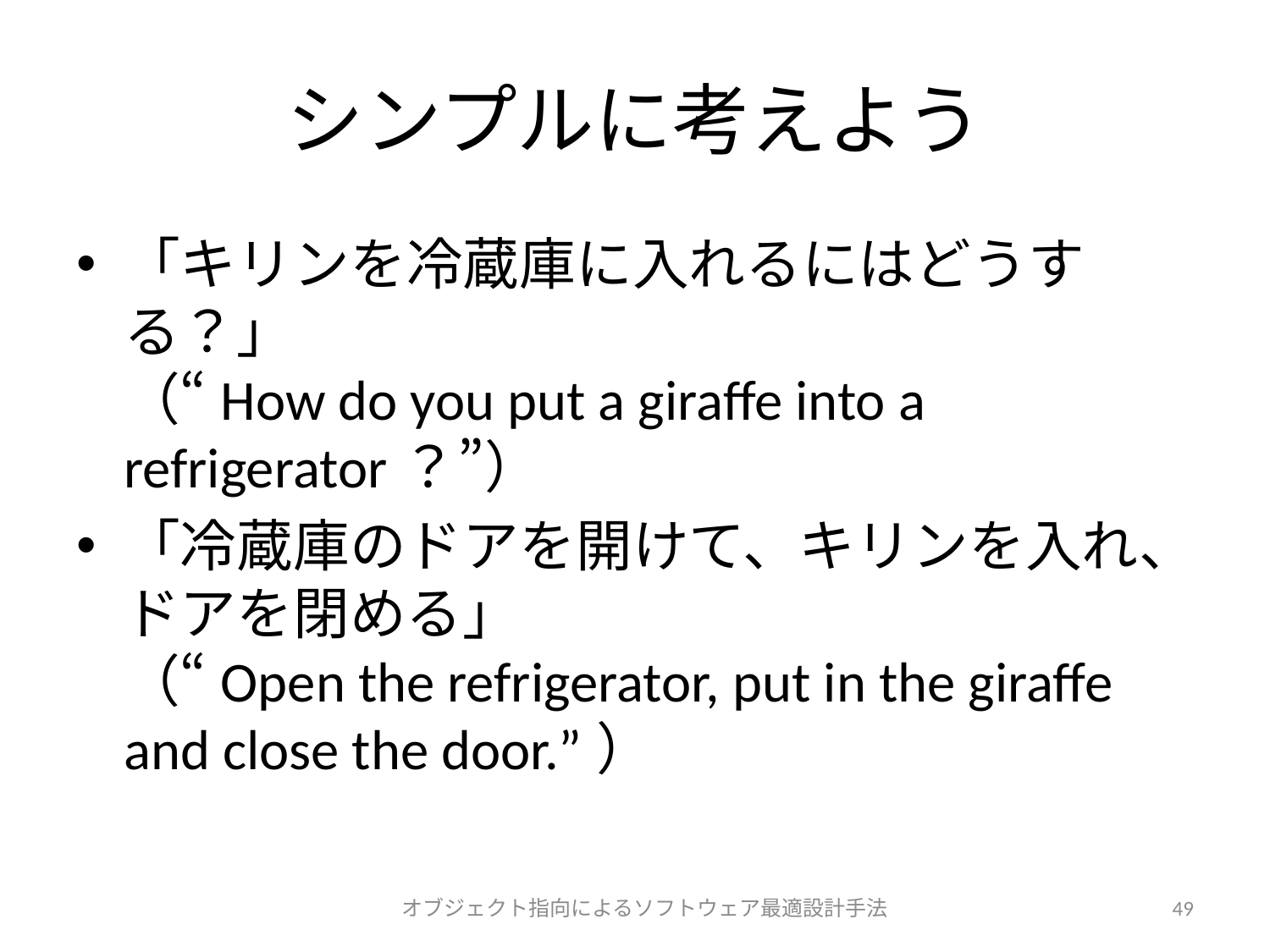

# シンプルに考えよう
「キリンを冷蔵庫に入れるにはどうする？」
（“How do you put a giraffe into a refrigerator？”）
「冷蔵庫のドアを開けて、キリンを入れ、ドアを閉める」
（“Open the refrigerator, put in the giraffe and close the door.”）
オブジェクト指向によるソフトウェア最適設計手法
49